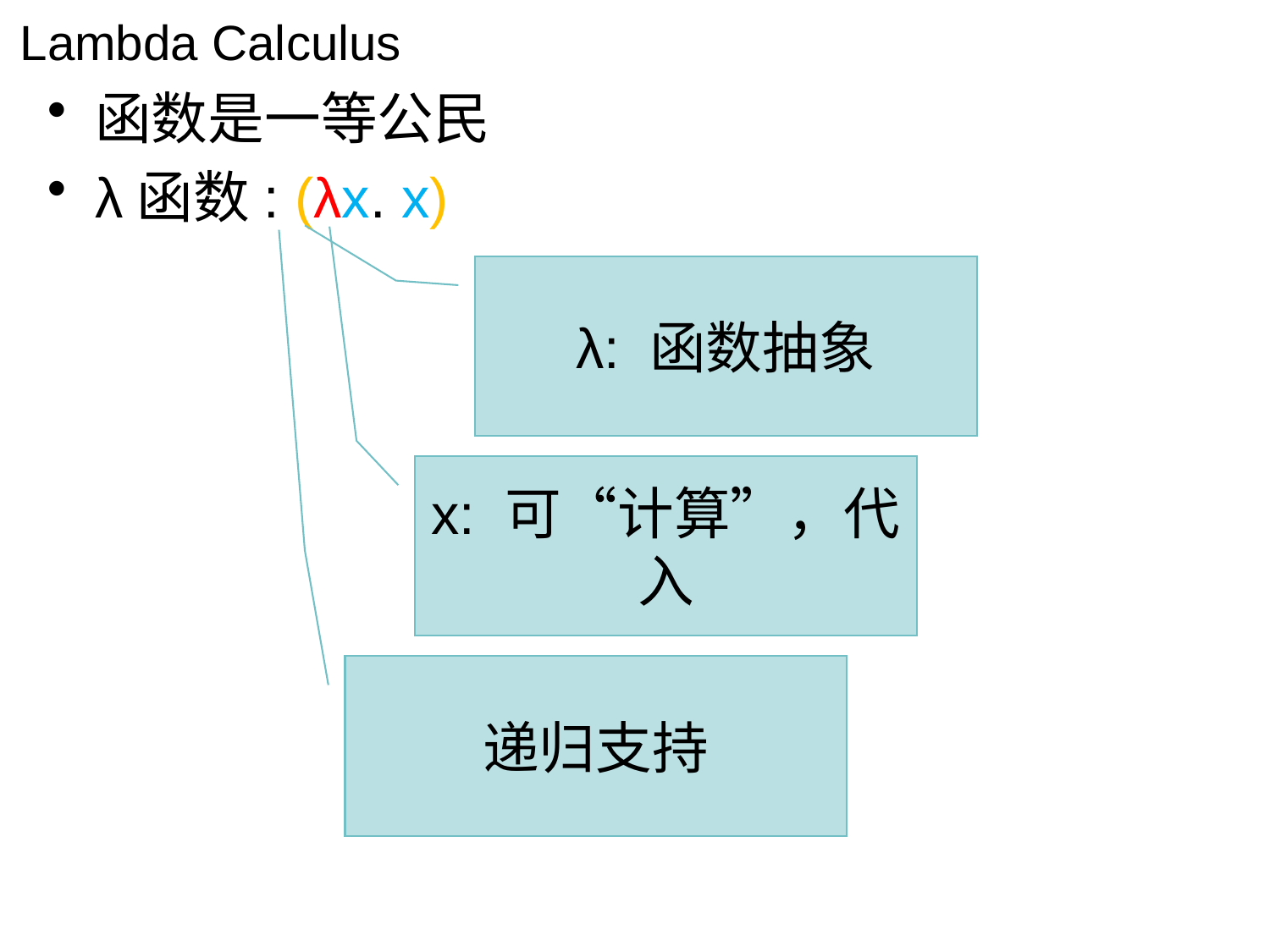

# Lambda Calculus
函数是一等公民
λ函数: (λx. x)

λ: 函数抽象
x: 可“计算”，代入
递归支持